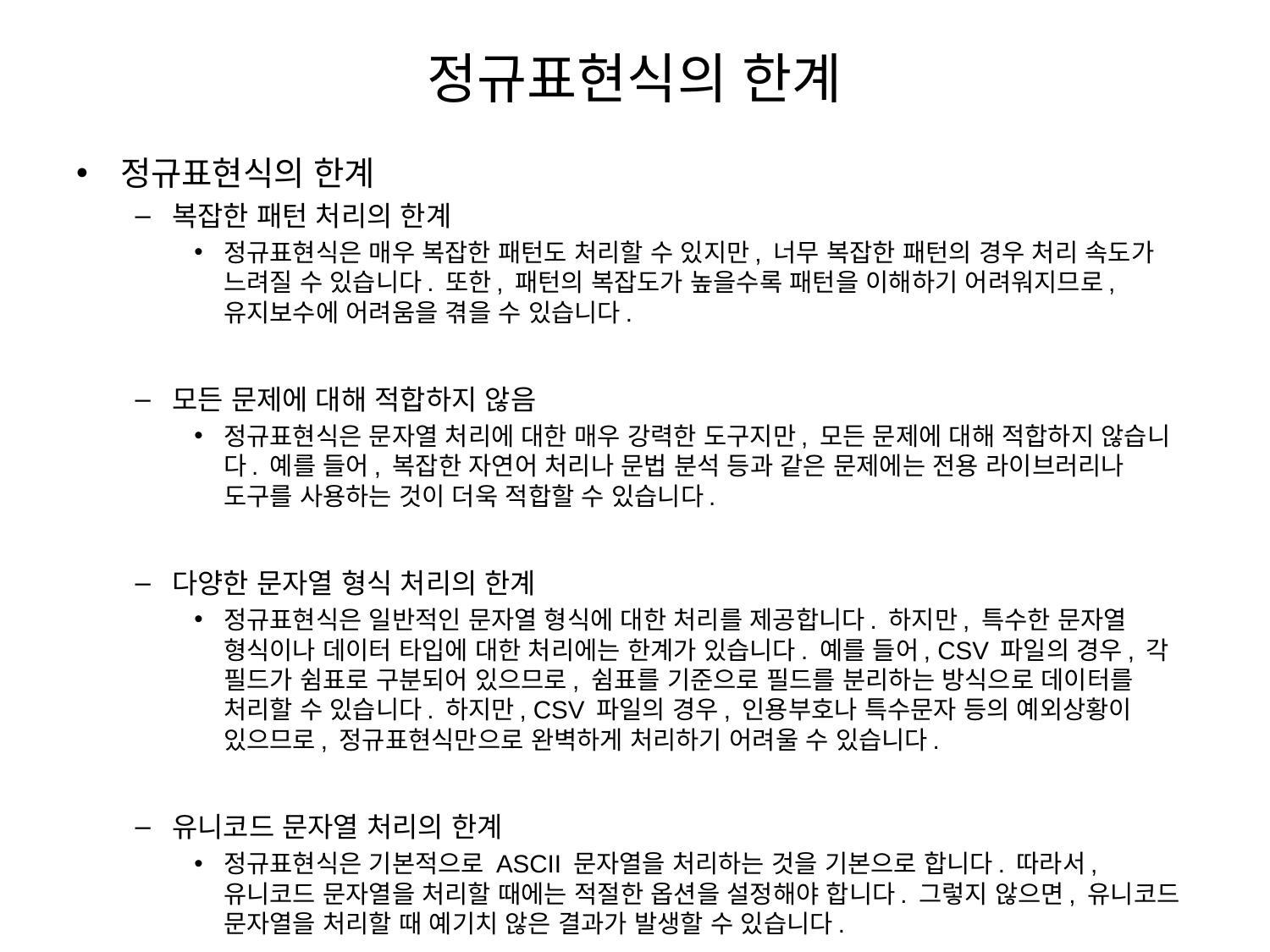

# 정규표현식의 한계
정규표현식의 한계
복잡한 패턴 처리의 한계
정규표현식은 매우 복잡한 패턴도 처리할 수 있지만, 너무 복잡한 패턴의 경우 처리 속도가 느려질 수 있습니다. 또한, 패턴의 복잡도가 높을수록 패턴을 이해하기 어려워지므로, 유지보수에 어려움을 겪을 수 있습니다.

모든 문제에 대해 적합하지 않음
정규표현식은 문자열 처리에 대한 매우 강력한 도구지만, 모든 문제에 대해 적합하지 않습니다. 예를 들어, 복잡한 자연어 처리나 문법 분석 등과 같은 문제에는 전용 라이브러리나 도구를 사용하는 것이 더욱 적합할 수 있습니다.

다양한 문자열 형식 처리의 한계
정규표현식은 일반적인 문자열 형식에 대한 처리를 제공합니다. 하지만, 특수한 문자열 형식이나 데이터 타입에 대한 처리에는 한계가 있습니다. 예를 들어, CSV 파일의 경우, 각 필드가 쉼표로 구분되어 있으므로, 쉼표를 기준으로 필드를 분리하는 방식으로 데이터를 처리할 수 있습니다. 하지만, CSV 파일의 경우, 인용부호나 특수문자 등의 예외상황이 있으므로, 정규표현식만으로 완벽하게 처리하기 어려울 수 있습니다.

유니코드 문자열 처리의 한계
정규표현식은 기본적으로 ASCII 문자열을 처리하는 것을 기본으로 합니다. 따라서, 유니코드 문자열을 처리할 때에는 적절한 옵션을 설정해야 합니다. 그렇지 않으면, 유니코드 문자열을 처리할 때 예기치 않은 결과가 발생할 수 있습니다.